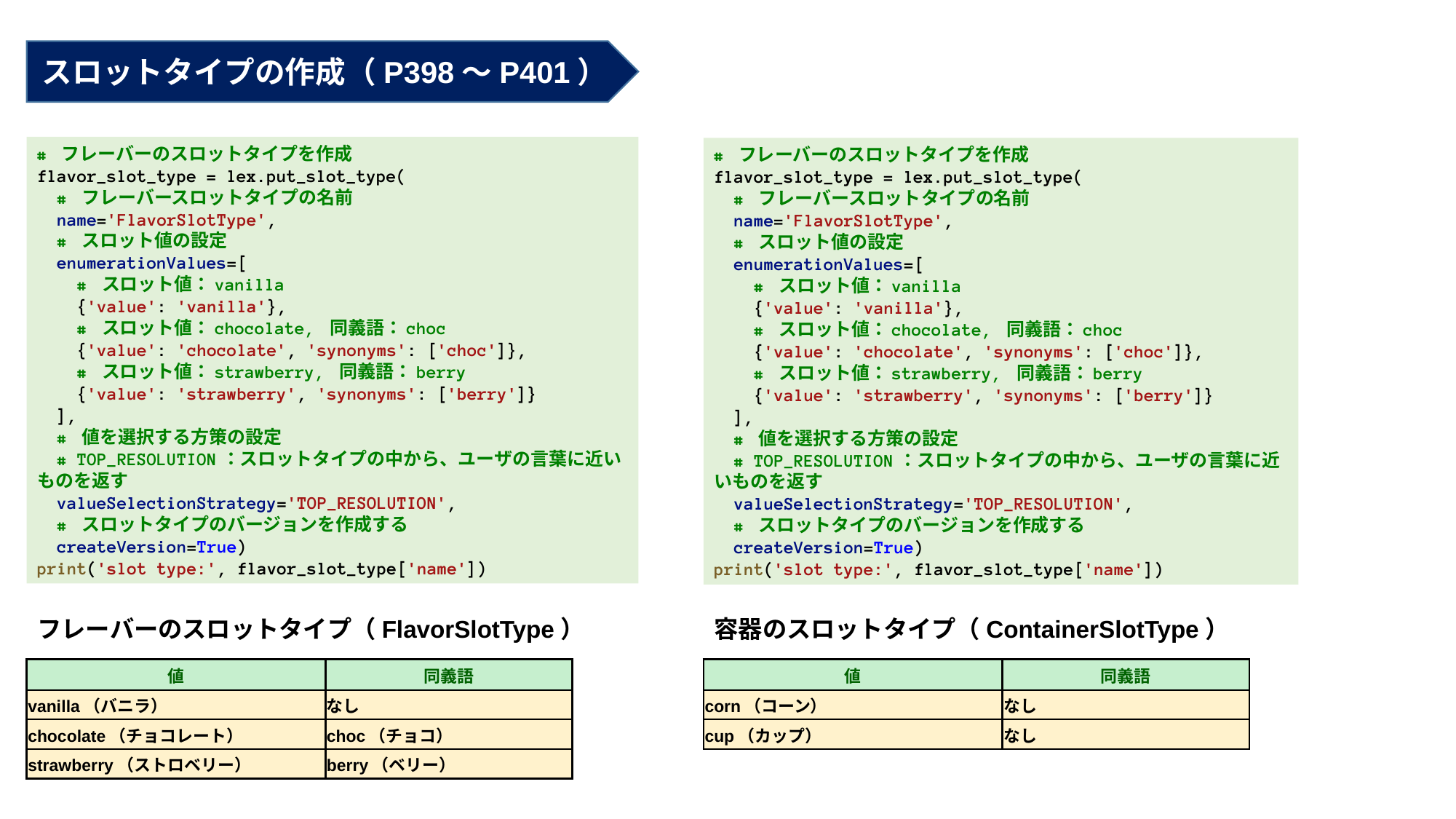

スロットタイプの作成（P398～P401）
# フレーバーのスロットタイプを作成
flavor_slot_type = lex.put_slot_type(
  # フレーバースロットタイプの名前
  name='FlavorSlotType',
  # スロット値の設定
  enumerationValues=[
    # スロット値：vanilla
    {'value': 'vanilla'},
    # スロット値：chocolate, 同義語：choc
    {'value': 'chocolate', 'synonyms': ['choc']},
    # スロット値：strawberry, 同義語：berry
    {'value': 'strawberry', 'synonyms': ['berry']}
  ],
  # 値を選択する方策の設定
  # TOP_RESOLUTION：スロットタイプの中から、ユーザの言葉に近いものを返す
  valueSelectionStrategy='TOP_RESOLUTION',
  # スロットタイプのバージョンを作成する
  createVersion=True)
print('slot type:', flavor_slot_type['name'])
# フレーバーのスロットタイプを作成
flavor_slot_type = lex.put_slot_type(
  # フレーバースロットタイプの名前
  name='FlavorSlotType',
  # スロット値の設定
  enumerationValues=[
    # スロット値：vanilla
    {'value': 'vanilla'},
    # スロット値：chocolate, 同義語：choc
    {'value': 'chocolate', 'synonyms': ['choc']},
    # スロット値：strawberry, 同義語：berry
    {'value': 'strawberry', 'synonyms': ['berry']}
  ],
  # 値を選択する方策の設定
  # TOP_RESOLUTION：スロットタイプの中から、ユーザの言葉に近いものを返す
  valueSelectionStrategy='TOP_RESOLUTION',
  # スロットタイプのバージョンを作成する
  createVersion=True)
print('slot type:', flavor_slot_type['name'])
フレーバーのスロットタイプ（FlavorSlotType）
容器のスロットタイプ（ContainerSlotType）
| 値 | 同義語 |
| --- | --- |
| vanilla（バニラ） | なし |
| chocolate（チョコレート） | choc（チョコ） |
| strawberry（ストロベリー） | berry（ベリー） |
| 値 | 同義語 |
| --- | --- |
| corn（コーン） | なし |
| cup（カップ） | なし |